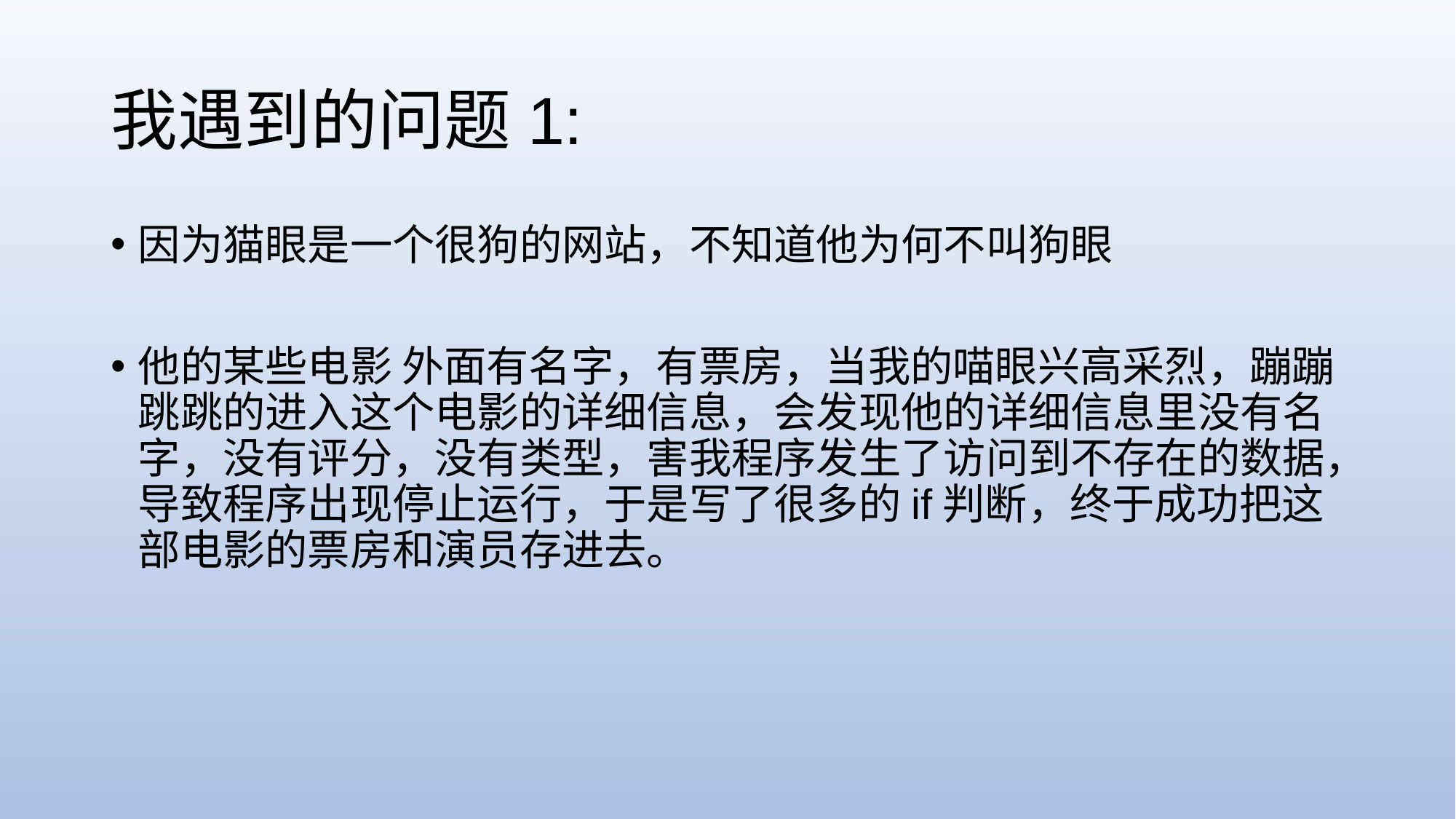

# 我遇到的问题1:
因为猫眼是一个很狗的网站，不知道他为何不叫狗眼

他的某些电影 外面有名字，有票房，当我的喵眼兴高采烈，蹦蹦跳跳的进入这个电影的详细信息，会发现他的详细信息里没有名字，没有评分，没有类型，害我程序发生了访问到不存在的数据，导致程序出现停止运行，于是写了很多的if判断，终于成功把这部电影的票房和演员存进去。